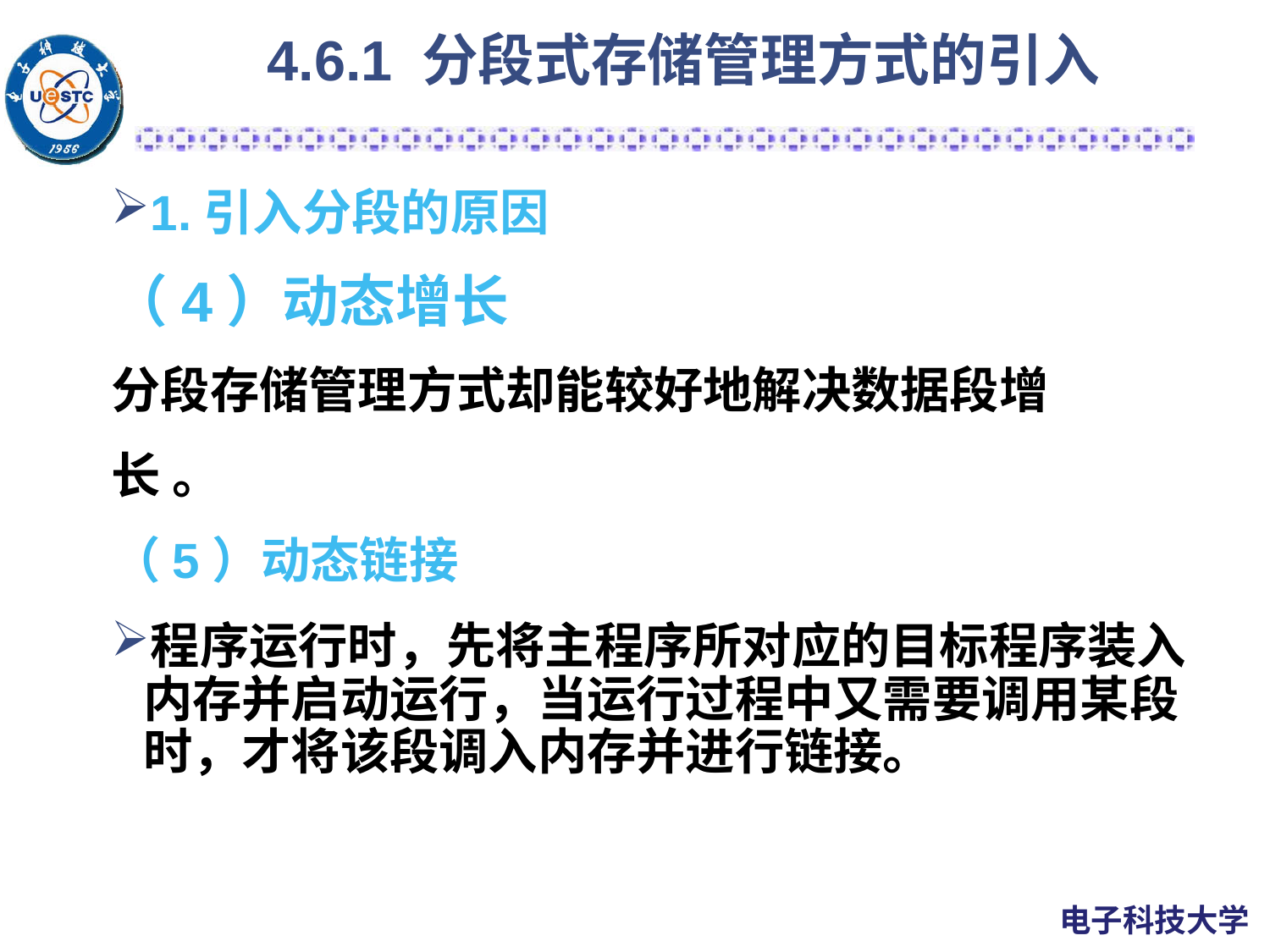

# 4.6.1 分段式存储管理方式的引入
1.引入分段的原因
（4）动态增长
分段存储管理方式却能较好地解决数据段增
长 。
（5）动态链接
程序运行时，先将主程序所对应的目标程序装入内存并启动运行，当运行过程中又需要调用某段时，才将该段调入内存并进行链接。